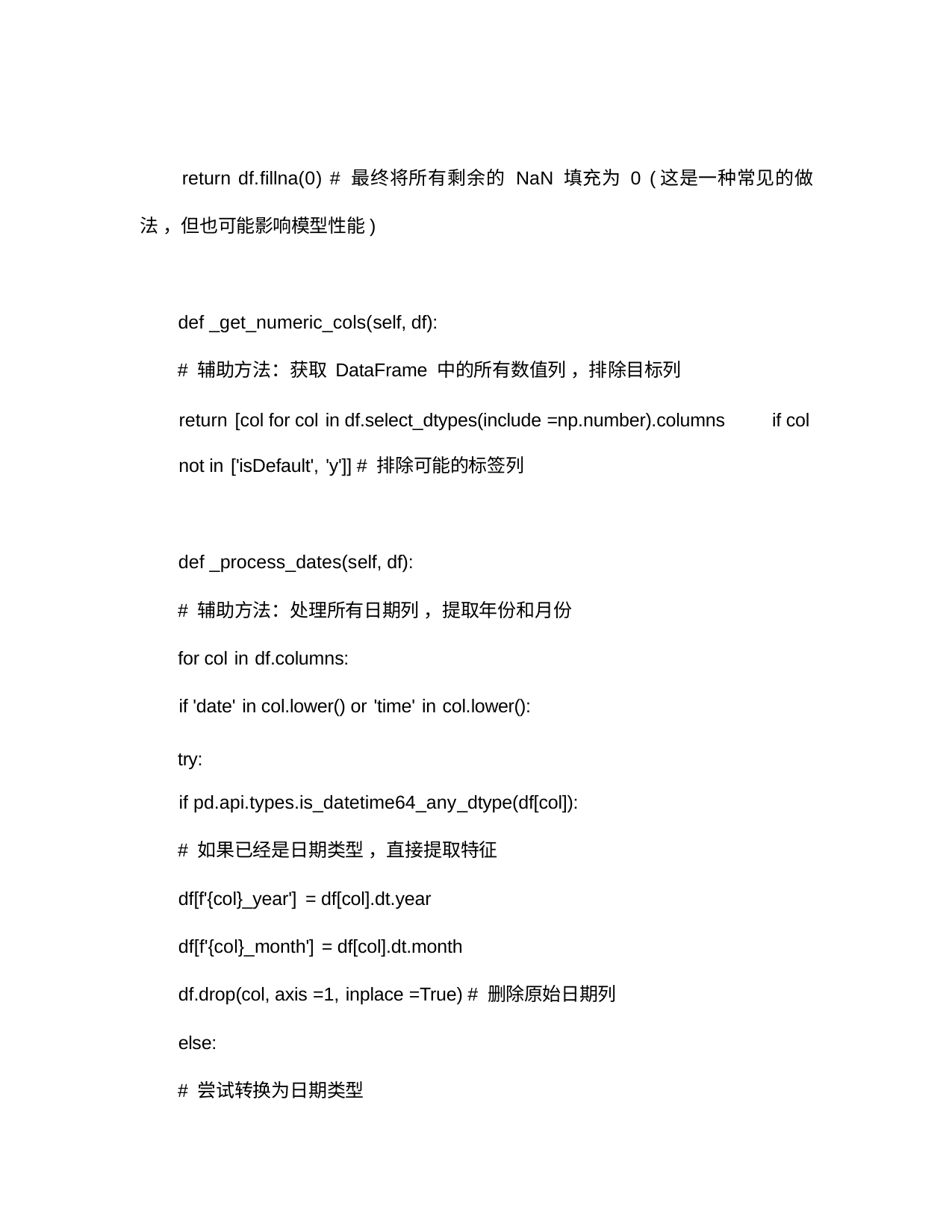

return df.fillna(0) # 最终将所有剩余的 NaN 填充为 0 (这是一种常见的做
法 ，但也可能影响模型性能)

def _get_numeric_cols(self, df):
# 辅助方法：获取 DataFrame 中的所有数值列 ，排除目标列
return [col for col in df.select_dtypes(include =np.number).columns         if col not in ['isDefault', 'y']] # 排除可能的标签列

def _process_dates(self, df):
# 辅助方法：处理所有日期列 ，提取年份和月份
for col in df.columns:
if 'date' in col.lower() or 'time' in col.lower():

try:
if pd.api.types.is_datetime64_any_dtype(df[col]):
# 如果已经是日期类型 ，直接提取特征
df[f'{col}_year'] = df[col].dt.year
df[f'{col}_month'] = df[col].dt.month
df.drop(col, axis =1, inplace =True) # 删除原始日期列
else:

# 尝试转换为日期类型